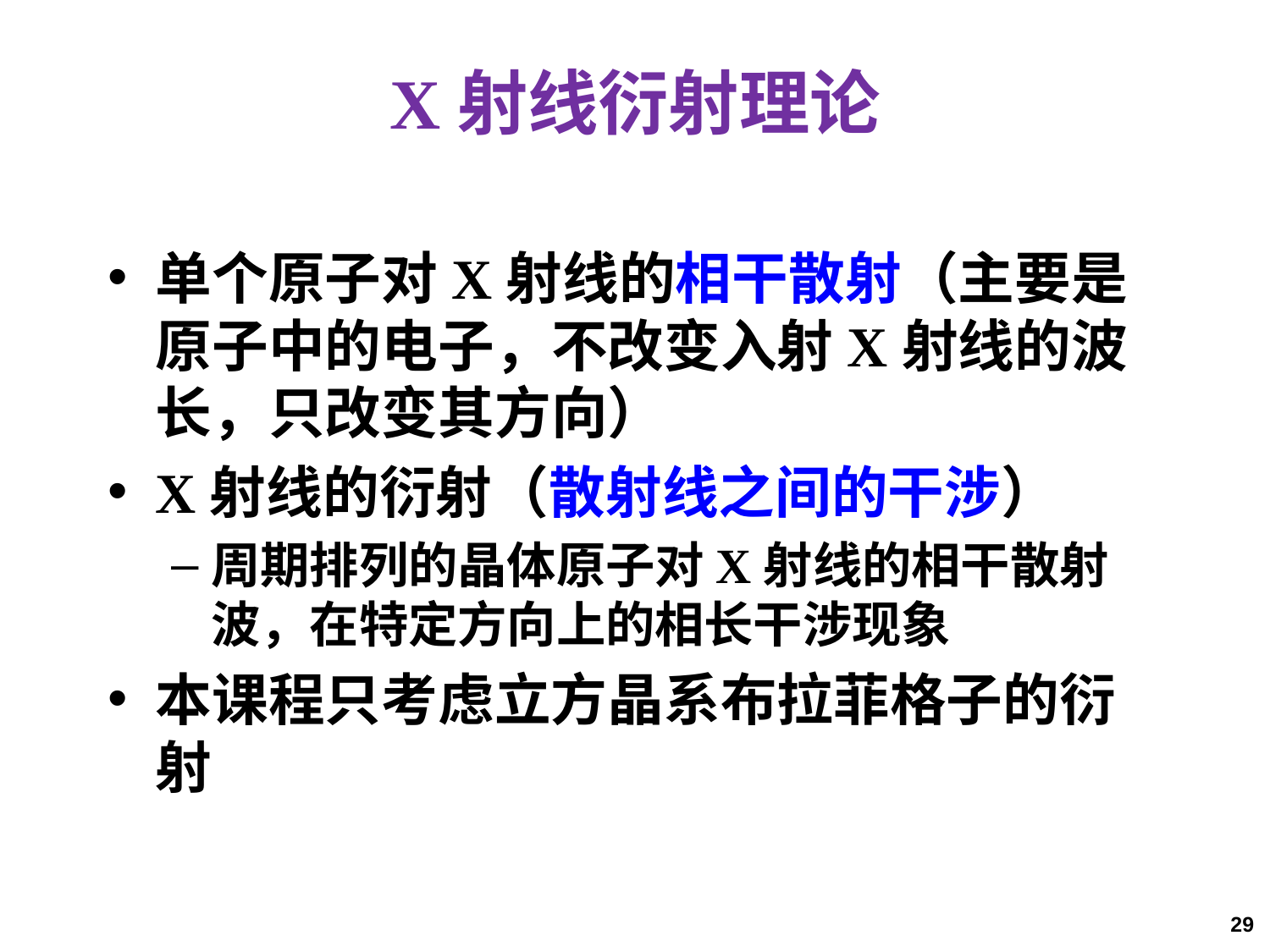

# X射线衍射理论
单个原子对X射线的相干散射（主要是原子中的电子，不改变入射X射线的波长，只改变其方向）
X射线的衍射（散射线之间的干涉）
周期排列的晶体原子对X射线的相干散射波，在特定方向上的相长干涉现象
本课程只考虑立方晶系布拉菲格子的衍射
29